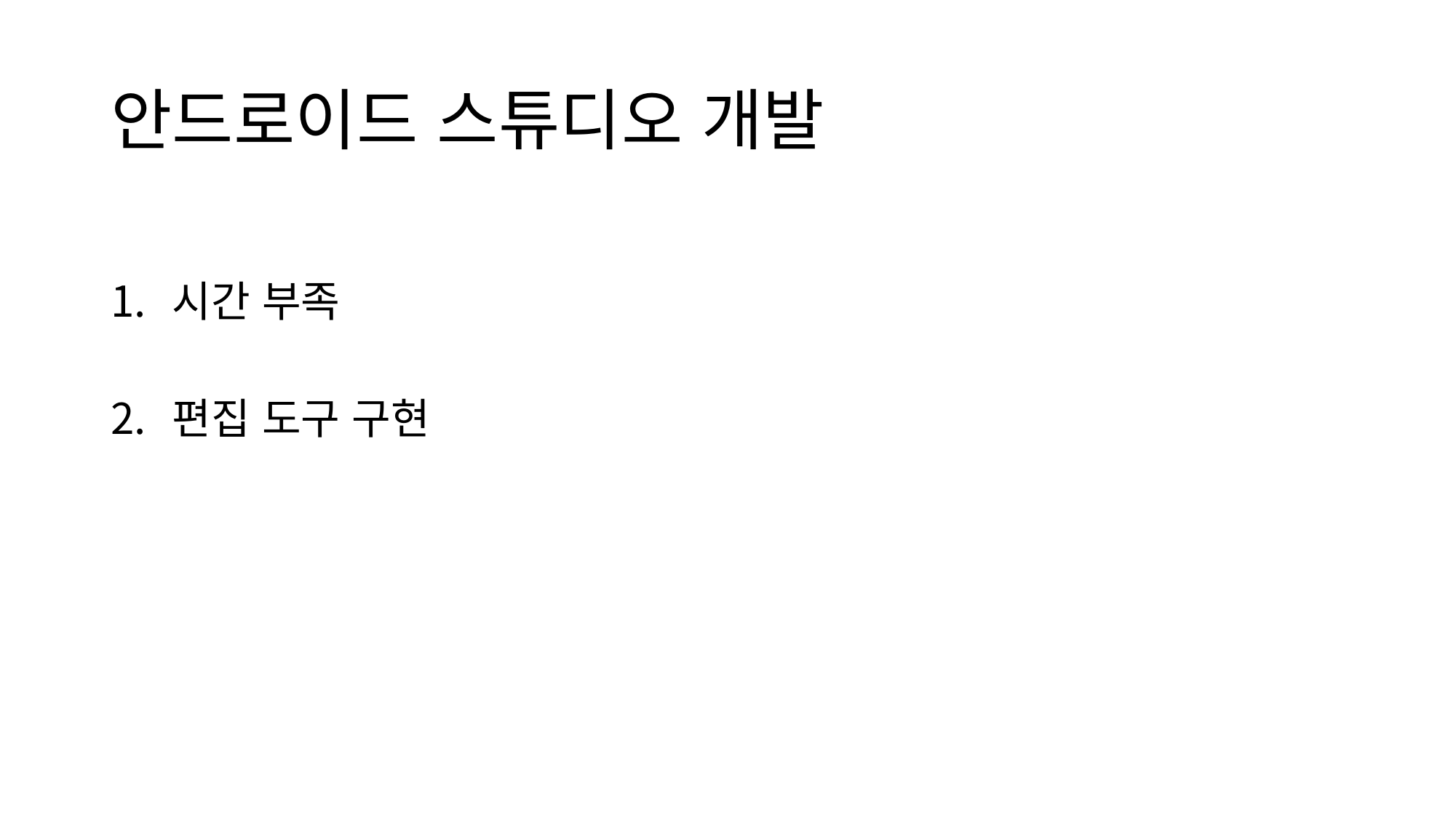

# 안드로이드 스튜디오 개발
시간 부족
편집 도구 구현